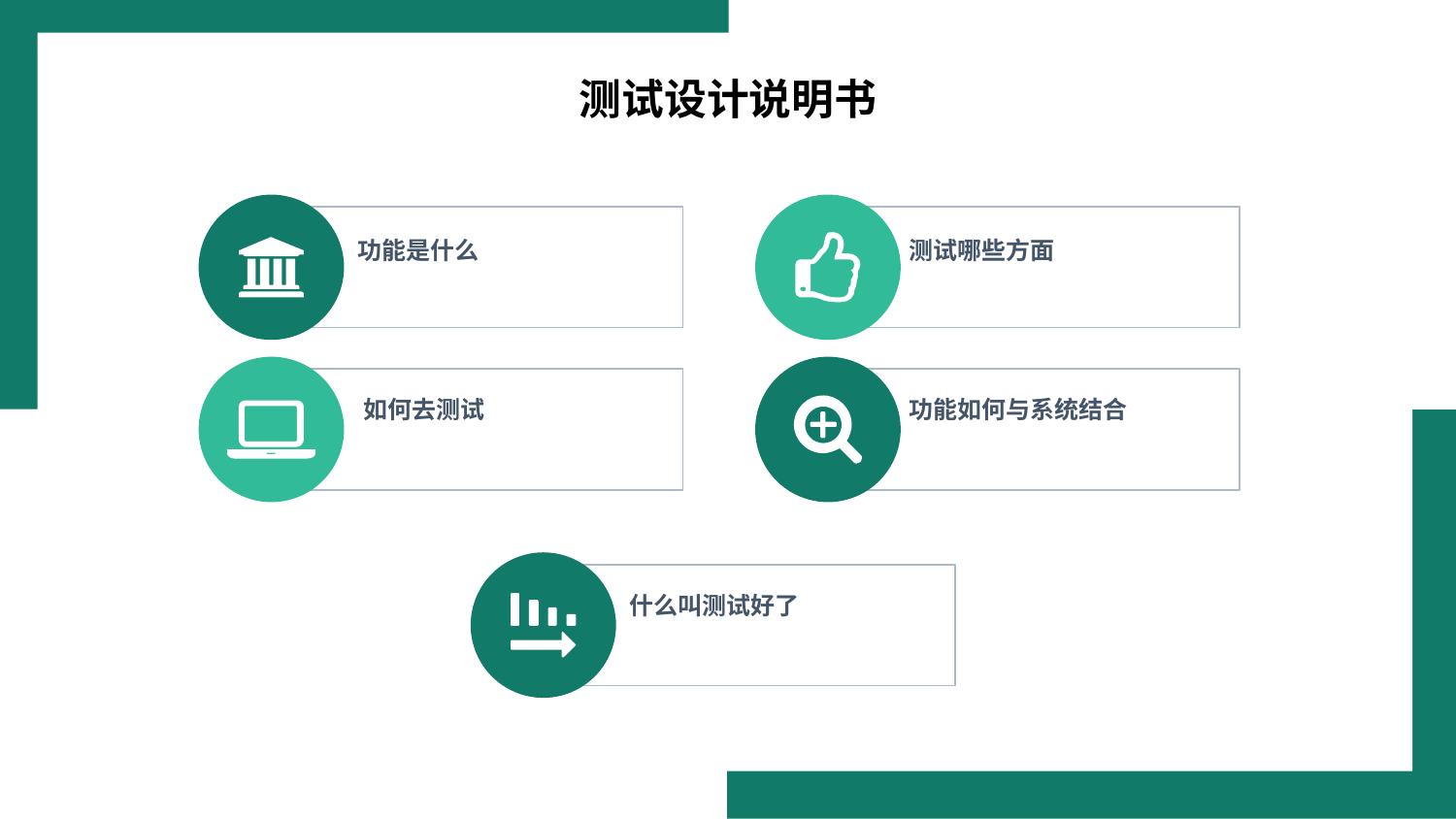

测试设计说明书

功能是什么
测试哪些方面

如何去测试
功能如何与系统结合

什么叫测试好了